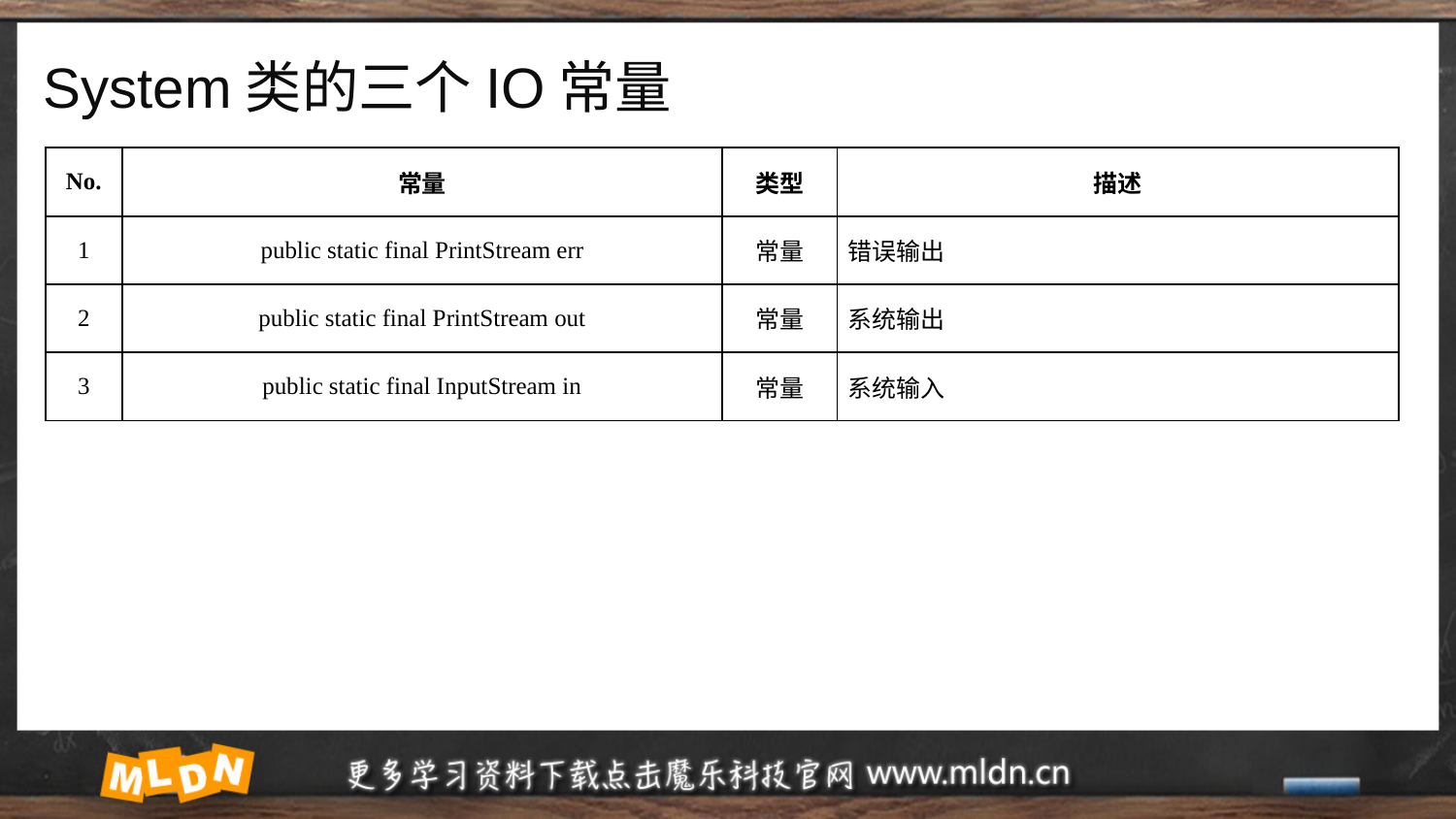

# System类的三个IO常量
| No. | 常量 | 类型 | 描述 |
| --- | --- | --- | --- |
| 1 | public static final PrintStream err | 常量 | 错误输出 |
| 2 | public static final PrintStream out | 常量 | 系统输出 |
| 3 | public static final InputStream in | 常量 | 系统输入 |